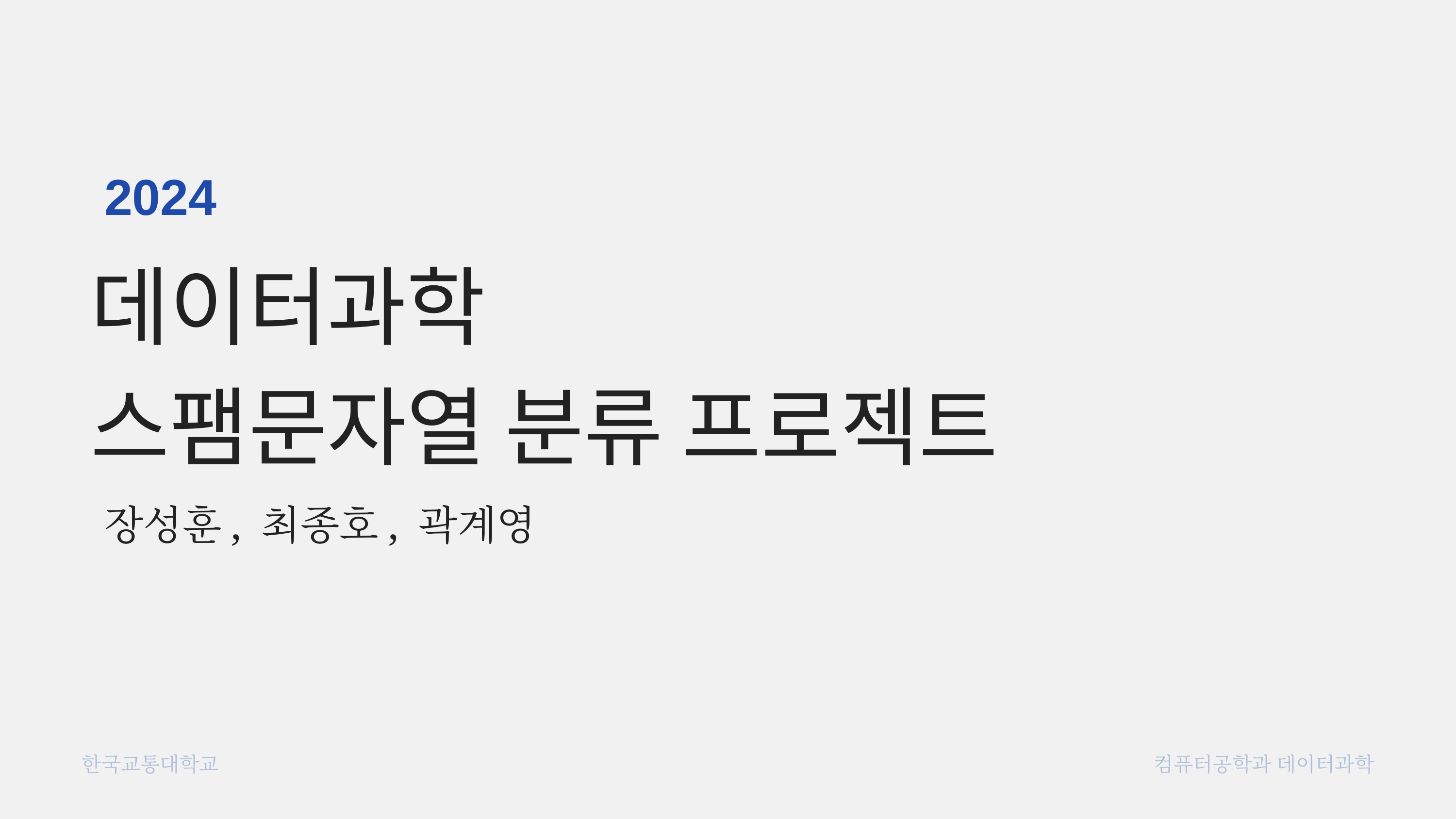

2024
데이터과학
스팸문자열 분류 프로젝트
장성훈, 최종호, 곽계영
한국교통대학교
컴퓨터공학과 데이터과학